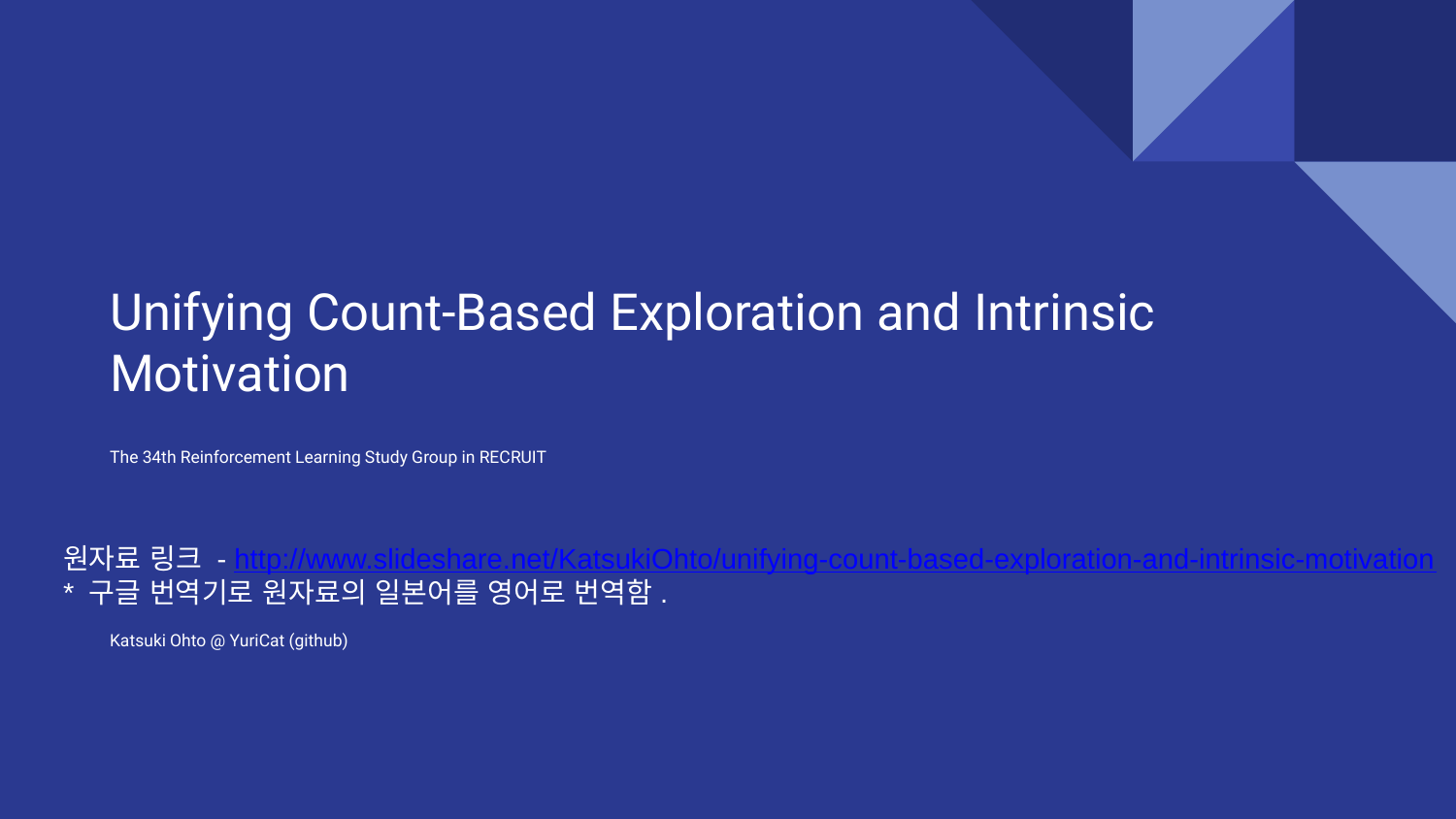

# Unifying Count-Based Exploration and Intrinsic Motivation
The 34th Reinforcement Learning Study Group in RECRUIT

Katsuki Ohto @ YuriCat (github)
원자료 링크 - http://www.slideshare.net/KatsukiOhto/unifying-count-based-exploration-and-intrinsic-motivation
* 구글 번역기로 원자료의 일본어를 영어로 번역함.